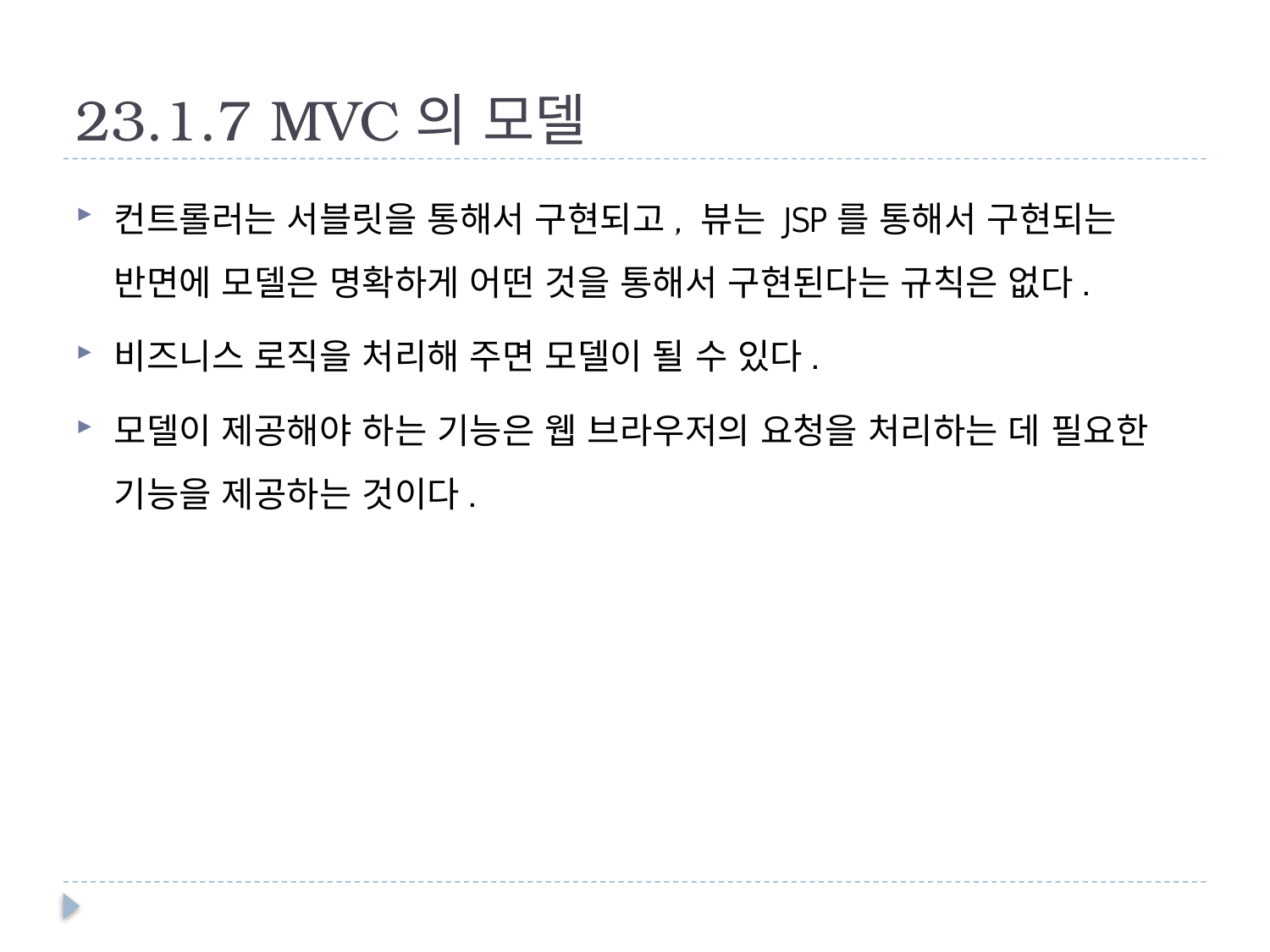

# 23.1.7 MVC의 모델
컨트롤러는 서블릿을 통해서 구현되고, 뷰는 JSP를 통해서 구현되는 반면에 모델은 명확하게 어떤 것을 통해서 구현된다는 규칙은 없다.
비즈니스 로직을 처리해 주면 모델이 될 수 있다.
모델이 제공해야 하는 기능은 웹 브라우저의 요청을 처리하는 데 필요한 기능을 제공하는 것이다.